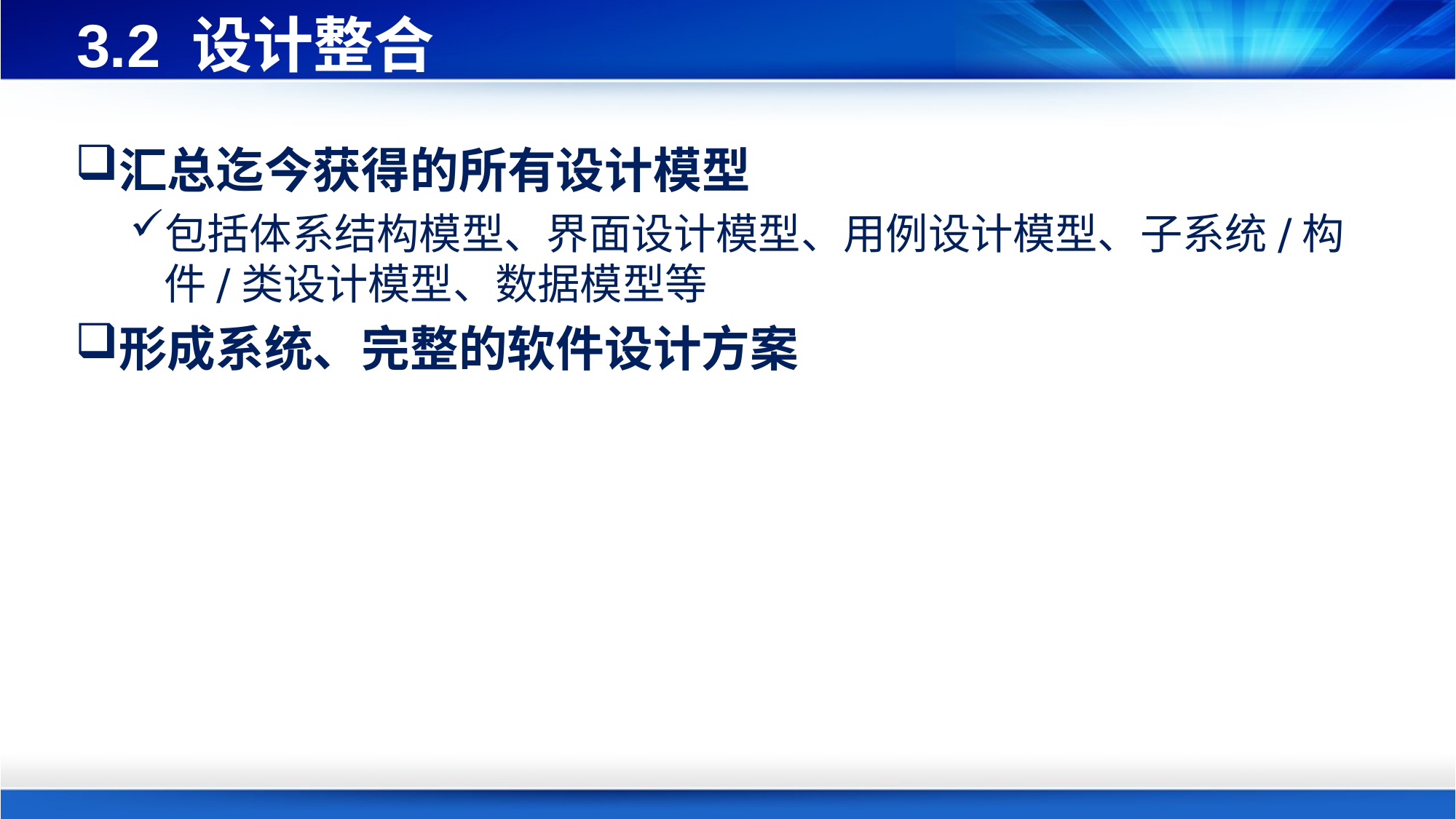

# 3.2 设计整合
汇总迄今获得的所有设计模型
包括体系结构模型、界面设计模型、用例设计模型、子系统/构件/类设计模型、数据模型等
形成系统、完整的软件设计方案